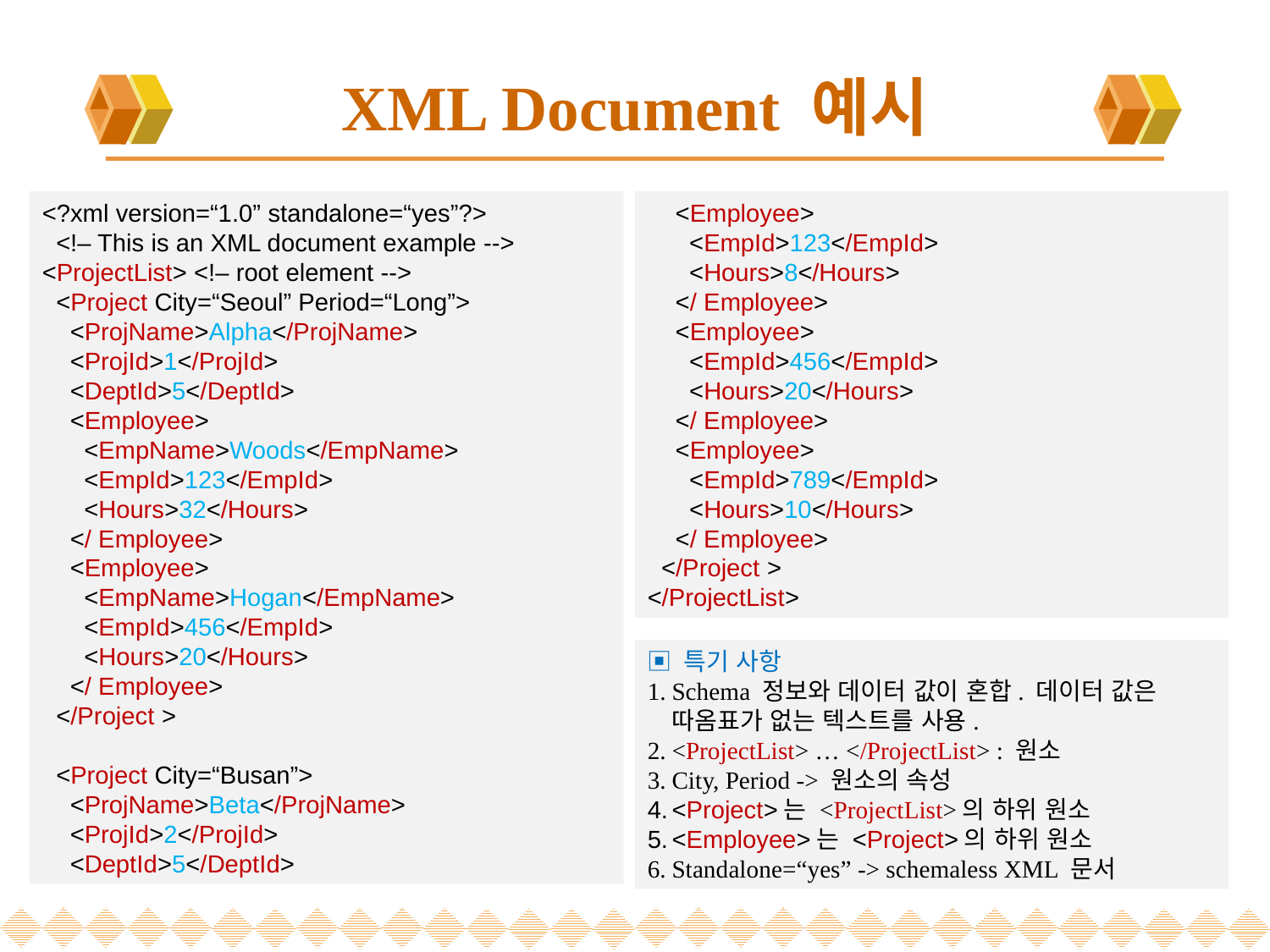

# XML Document 예시
<?xml version=“1.0” standalone=“yes”?>
  <!– This is an XML document example -->
<ProjectList> <!– root element -->
  <Project City=“Seoul” Period=“Long”>
    <ProjName>Alpha</ProjName>
    <ProjId>1</ProjId>
    <DeptId>5</DeptId>
    <Employee>
      <EmpName>Woods</EmpName>
      <EmpId>123</EmpId>
      <Hours>32</Hours>
    </ Employee>
    <Employee>
      <EmpName>Hogan</EmpName>
      <EmpId>456</EmpId>
      <Hours>20</Hours>
    </ Employee>
  </Project >

  <Project City=“Busan”>
    <ProjName>Beta</ProjName>
    <ProjId>2</ProjId>
    <DeptId>5</DeptId>
    <Employee>
      <EmpId>123</EmpId>
      <Hours>8</Hours>
    </ Employee>
    <Employee>
      <EmpId>456</EmpId>
      <Hours>20</Hours>
    </ Employee>
    <Employee>
      <EmpId>789</EmpId>
      <Hours>10</Hours>
    </ Employee>
  </Project >
</ProjectList>
▣ 특기 사항
Schema 정보와 데이터 값이 혼합. 데이터 값은 따옴표가 없는 텍스트를 사용.
<ProjectList> … </ProjectList> : 원소
City, Period -> 원소의 속성
<Project>는 <ProjectList>의 하위 원소
<Employee>는 <Project>의 하위 원소
Standalone=“yes” -> schemaless XML 문서